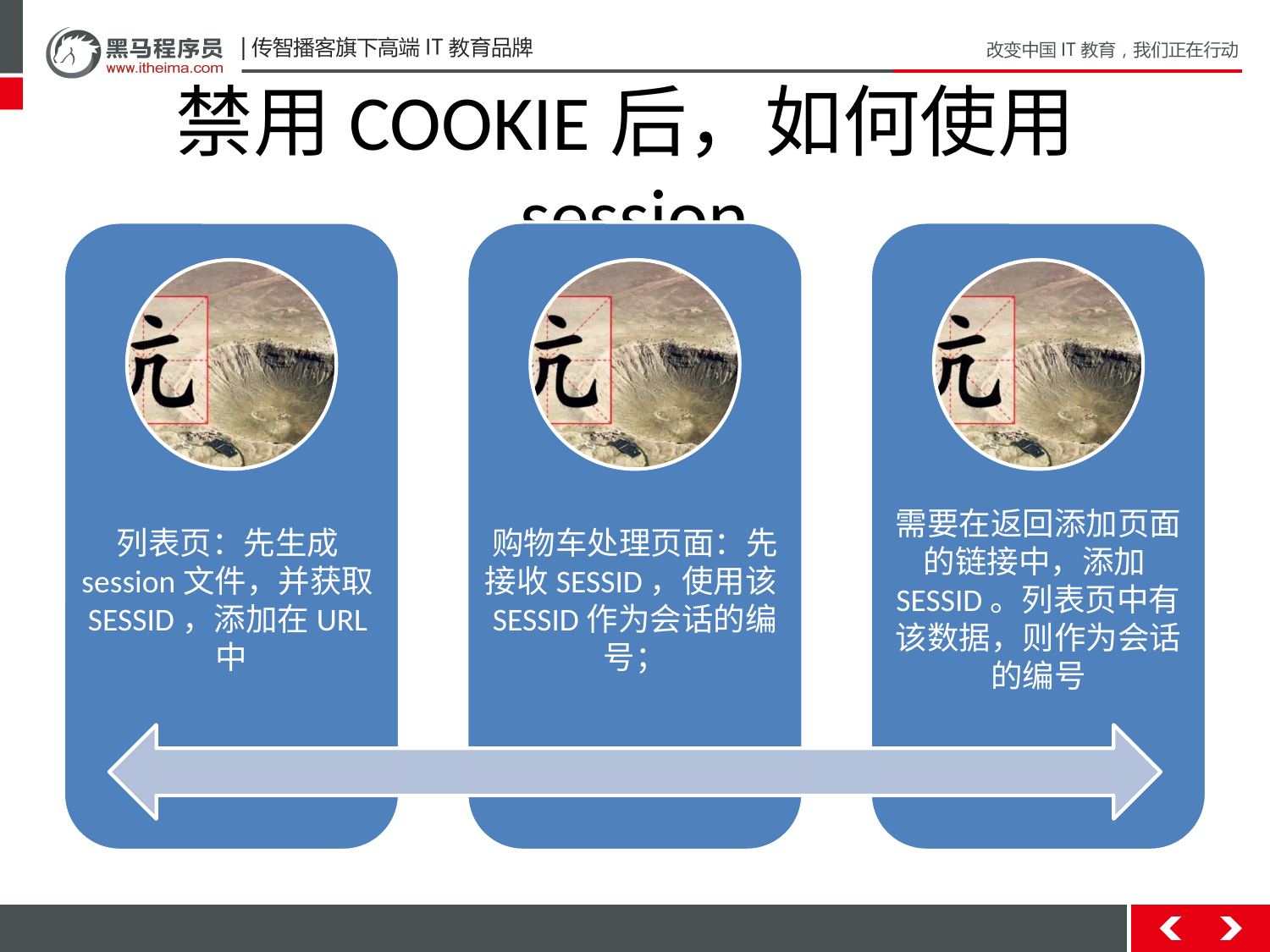

# 禁用COOKIE后，如何使用session
列表页：先生成session文件，并获取SESSID，添加在URL中
购物车处理页面：先接收SESSID，使用该SESSID作为会话的编号；
需要在返回添加页面的链接中，添加SESSID。列表页中有该数据，则作为会话的编号